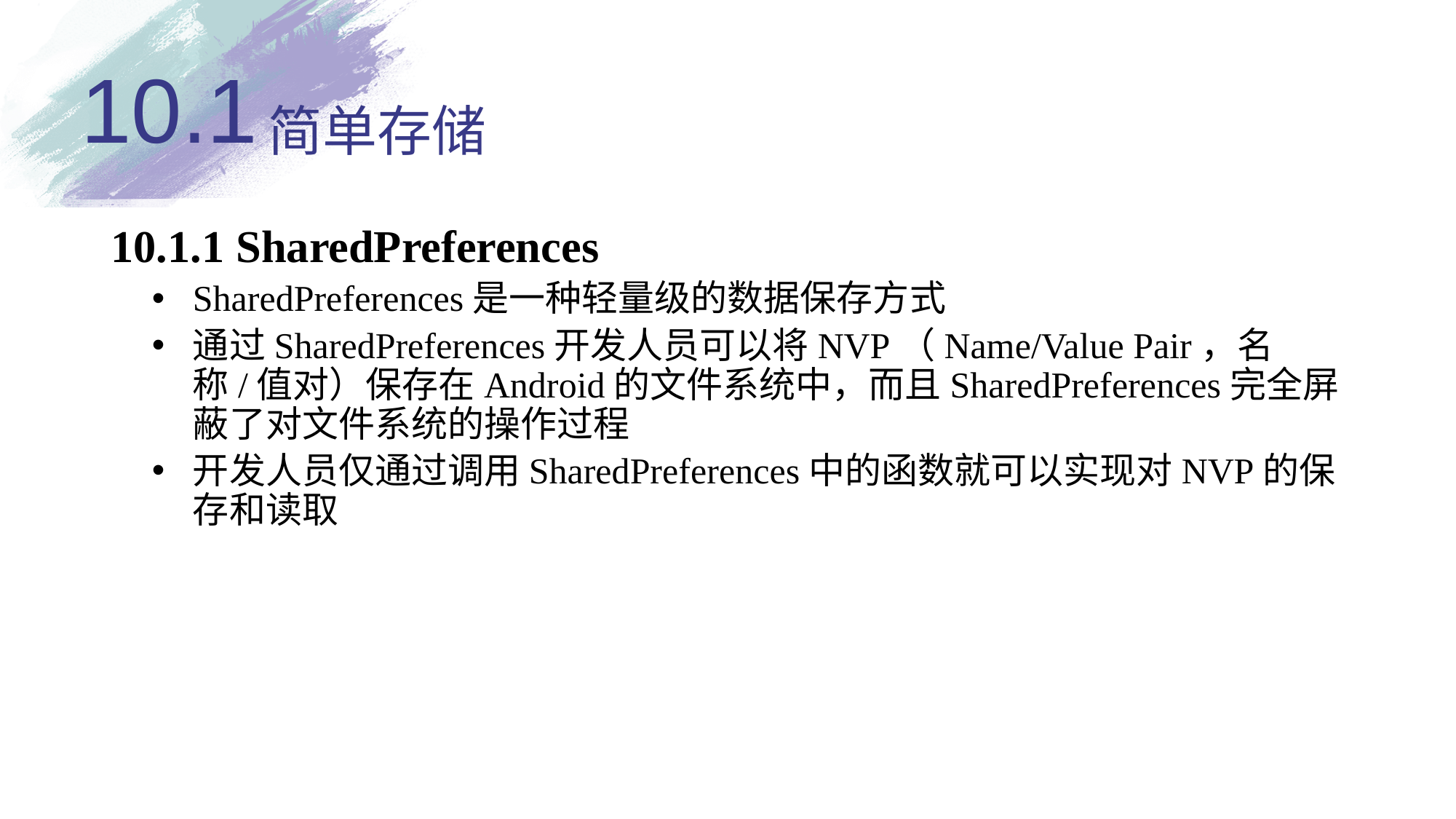

10.1
# 简单存储
10.1.1 SharedPreferences
SharedPreferences是一种轻量级的数据保存方式
通过SharedPreferences开发人员可以将NVP（Name/Value Pair，名称/值对）保存在Android的文件系统中，而且SharedPreferences完全屏蔽了对文件系统的操作过程
开发人员仅通过调用SharedPreferences中的函数就可以实现对NVP的保存和读取